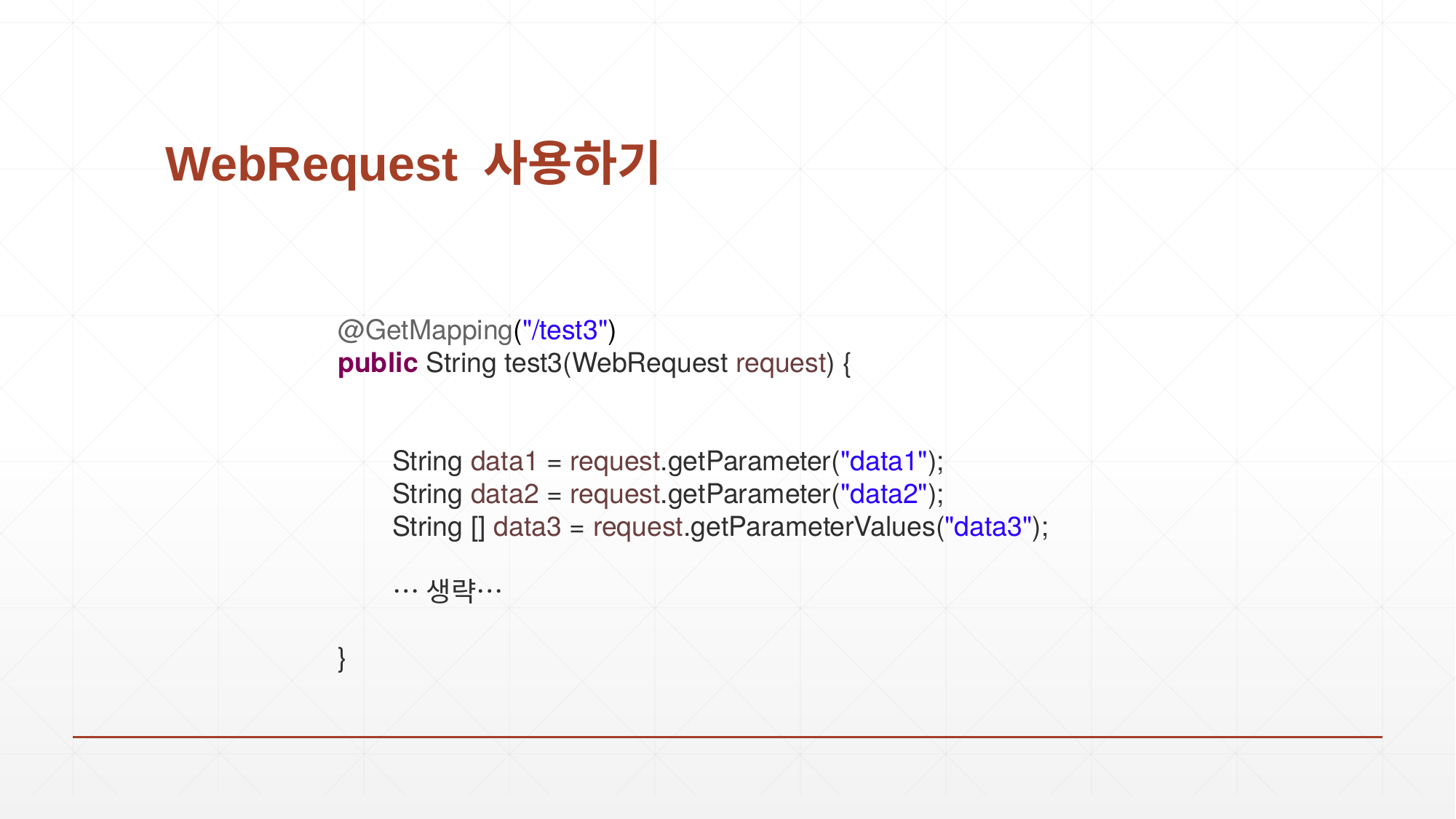

# WebRequest 사용하기

@GetMapping("/test3")
public String test3(WebRequest request) {

String data1 = request.getParameter("data1");
String data2 = request.getParameter("data2");
String [] data3 = request.getParameterValues("data3");

…생략…
}